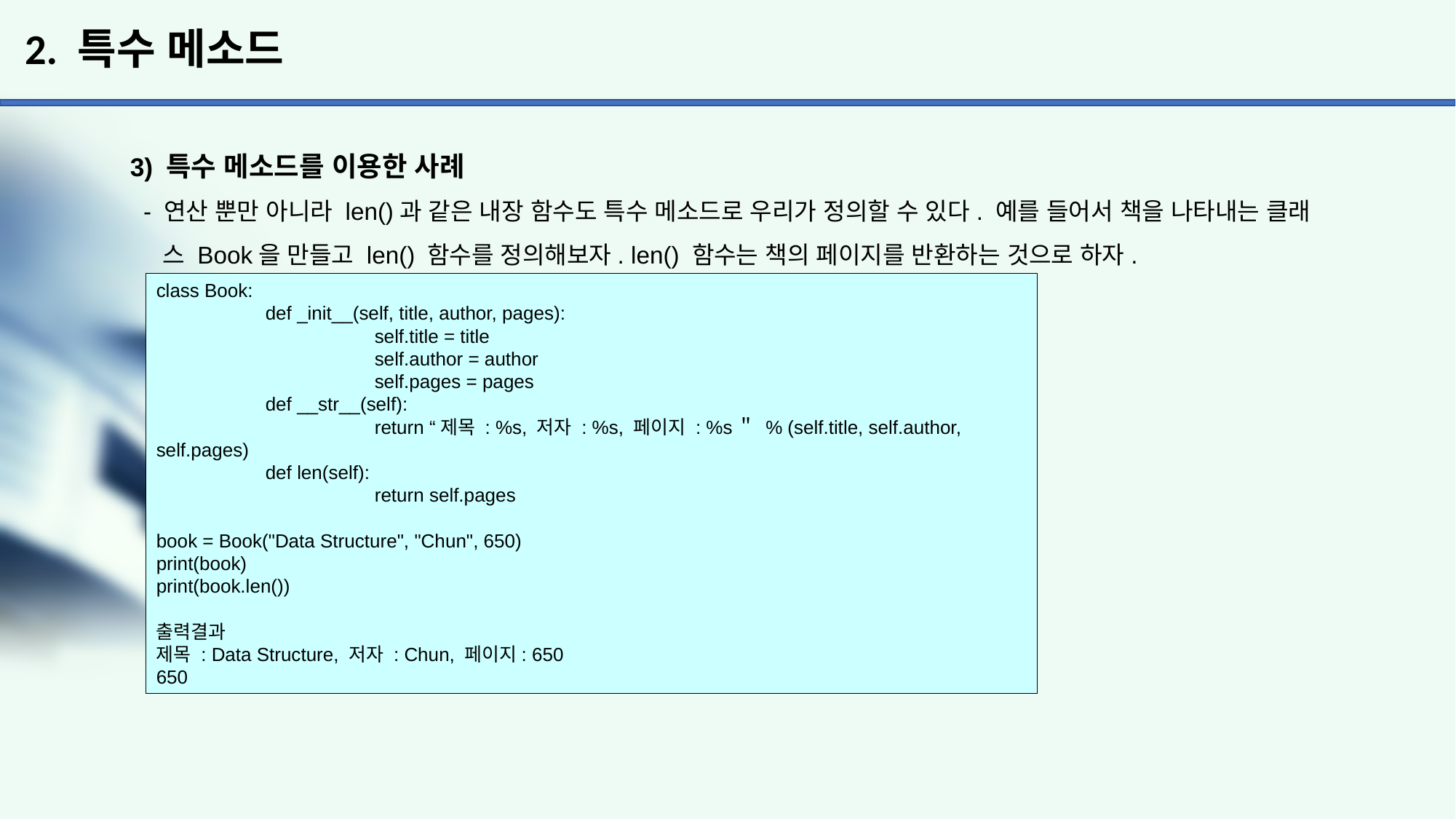

# 2. 특수 메소드
3) 특수 메소드를 이용한 사례
  - 연산 뿐만 아니라 len()과 같은 내장 함수도 특수 메소드로 우리가 정의할 수 있다. 예를 들어서 책을 나타내는 클래
    스 Book을 만들고 len() 함수를 정의해보자. len() 함수는 책의 페이지를 반환하는 것으로 하자.

class Book:
	def _init__(self, title, author, pages):
		self.title = title
		self.author = author
		self.pages = pages
	def __str__(self):
		return “제목 : %s, 저자 : %s, 페이지 : %s＂ % (self.title, self.author, self.pages)
	def len(self):
		return self.pages

book = Book("Data Structure", "Chun", 650)
print(book)
print(book.len())

출력결과
제목 : Data Structure, 저자 : Chun, 페이지: 650
650